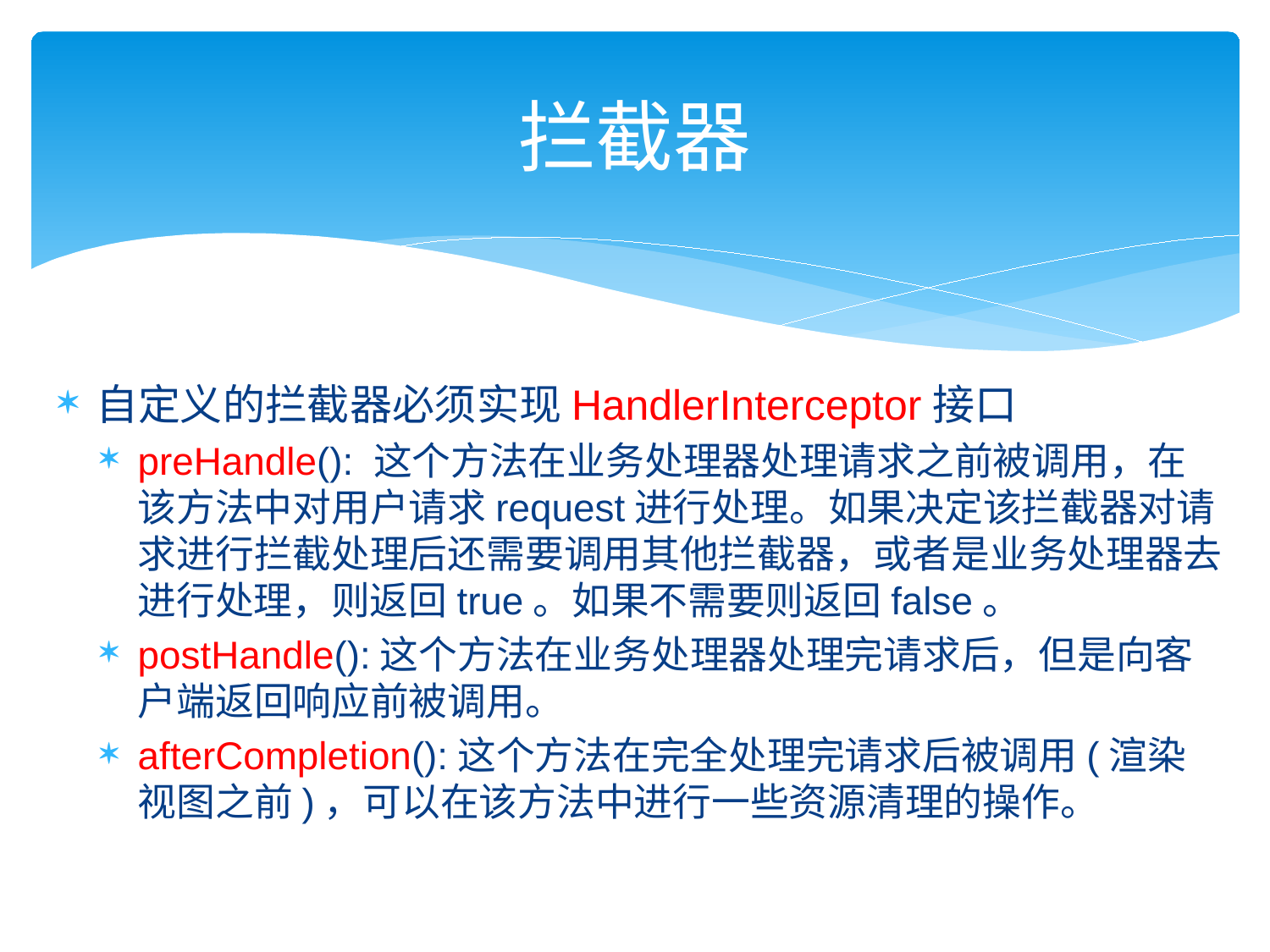

# 拦截器
自定义的拦截器必须实现HandlerInterceptor接口
preHandle(): 这个方法在业务处理器处理请求之前被调用，在该方法中对用户请求request进行处理。如果决定该拦截器对请求进行拦截处理后还需要调用其他拦截器，或者是业务处理器去进行处理，则返回true。如果不需要则返回false。
postHandle():这个方法在业务处理器处理完请求后，但是向客户端返回响应前被调用。
afterCompletion():这个方法在完全处理完请求后被调用(渲染视图之前)，可以在该方法中进行一些资源清理的操作。